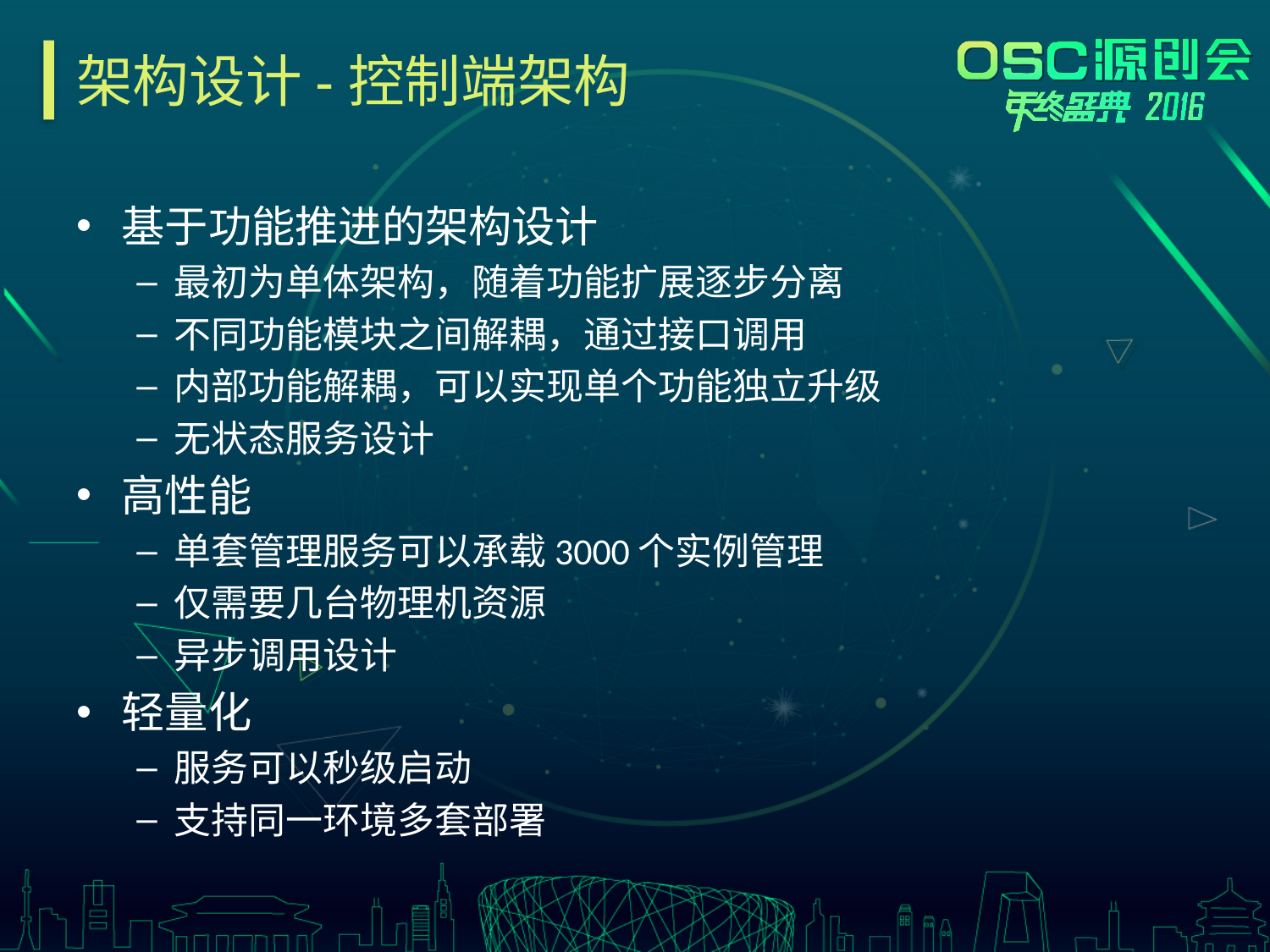

# 架构设计-控制端架构
基于功能推进的架构设计
最初为单体架构，随着功能扩展逐步分离
不同功能模块之间解耦，通过接口调用
内部功能解耦，可以实现单个功能独立升级
无状态服务设计
高性能
单套管理服务可以承载3000个实例管理
仅需要几台物理机资源
异步调用设计
轻量化
服务可以秒级启动
支持同一环境多套部署